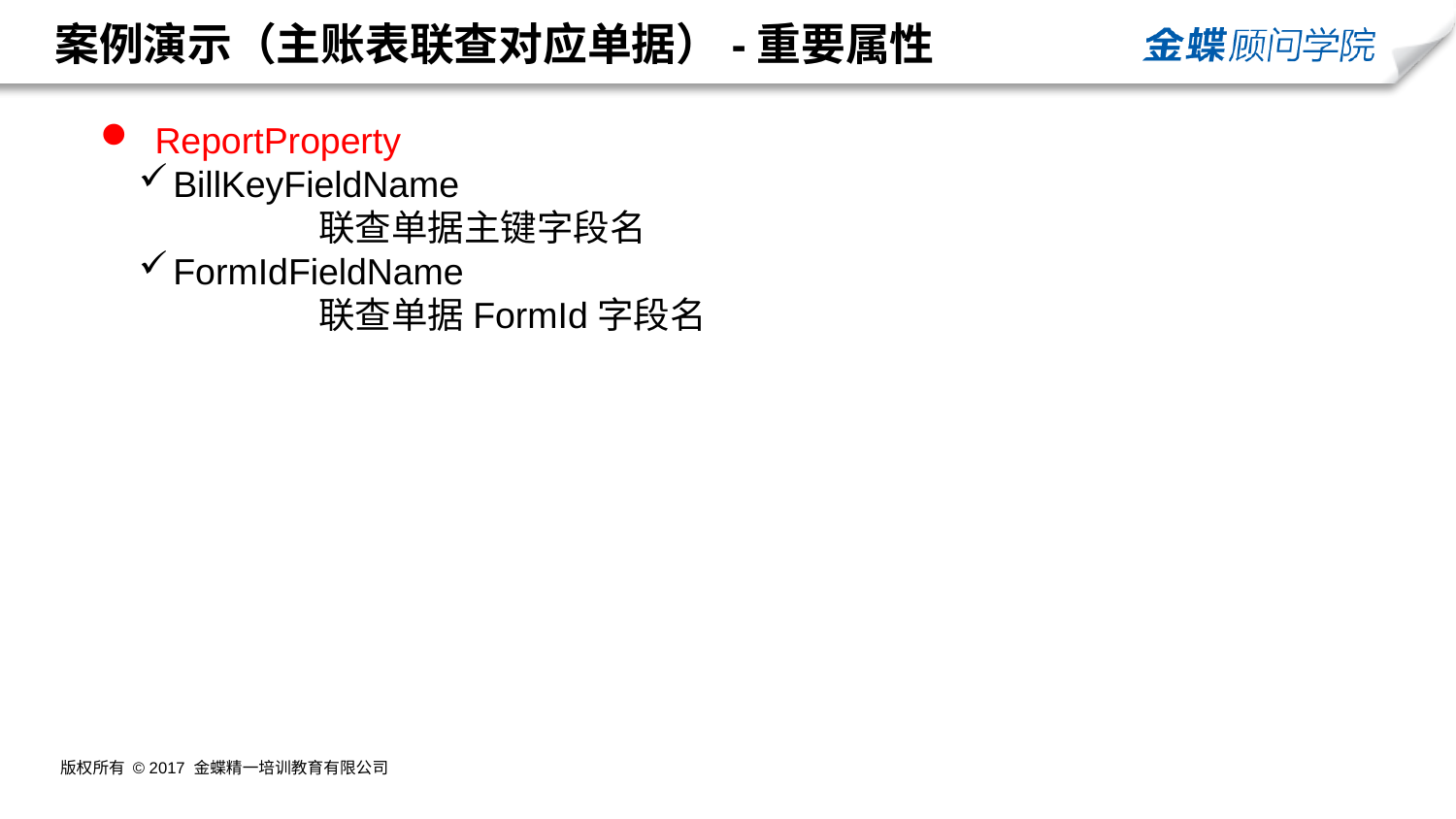

# 案例演示（主账表联查对应单据）-重要属性
ReportProperty
BillKeyFieldName
	联查单据主键字段名
FormIdFieldName
	联查单据FormId字段名